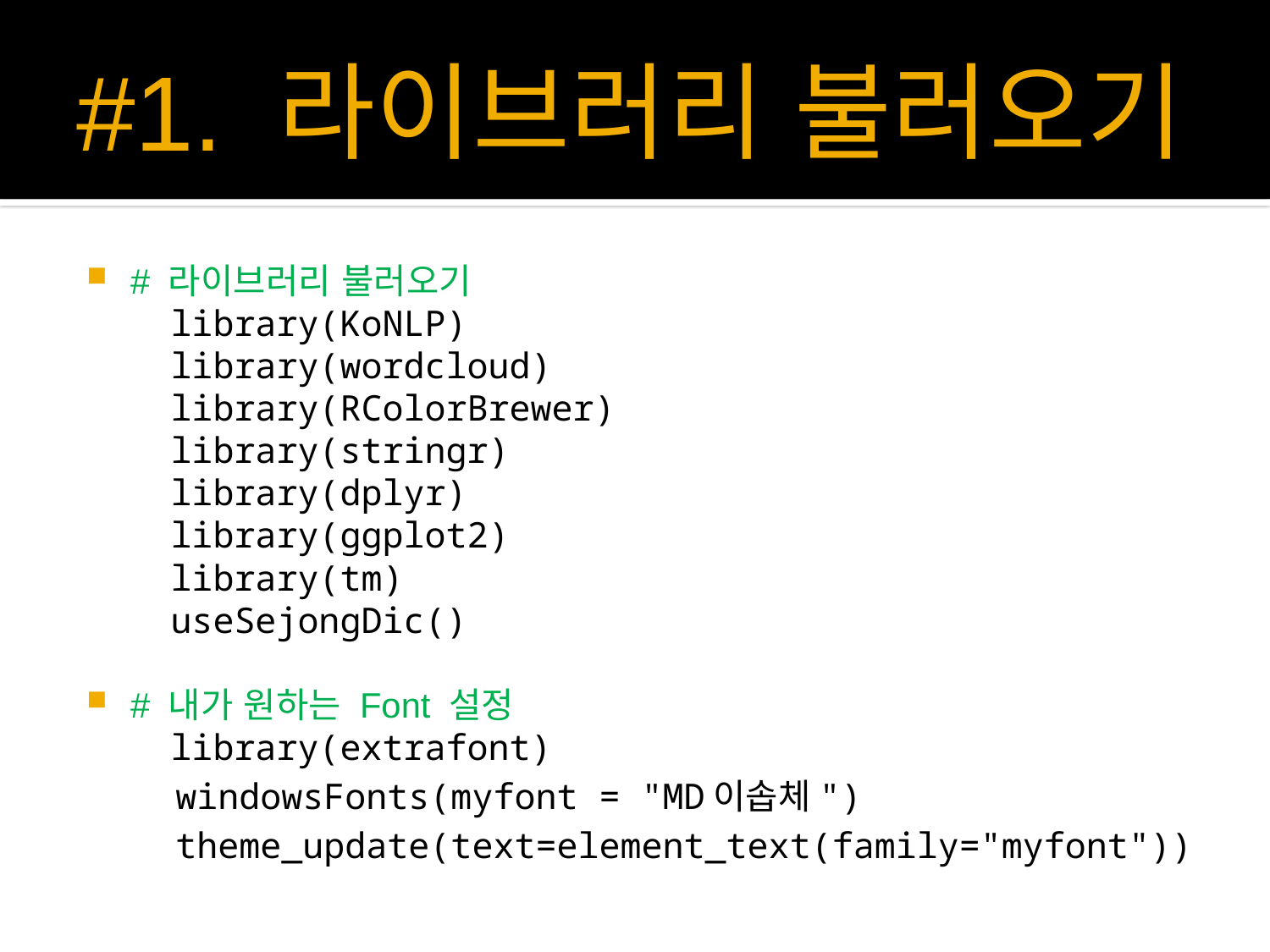

# #1. 라이브러리 불러오기
# 라이브러리 불러오기
    library(KoNLP)
    library(wordcloud)
    library(RColorBrewer)
    library(stringr)
    library(dplyr)
    library(ggplot2)
    library(tm)
    useSejongDic()

# 내가 원하는 Font 설정
    library(extrafont)
  windowsFonts(myfont = "MD이솝체")
  theme_update(text=element_text(family="myfont"))